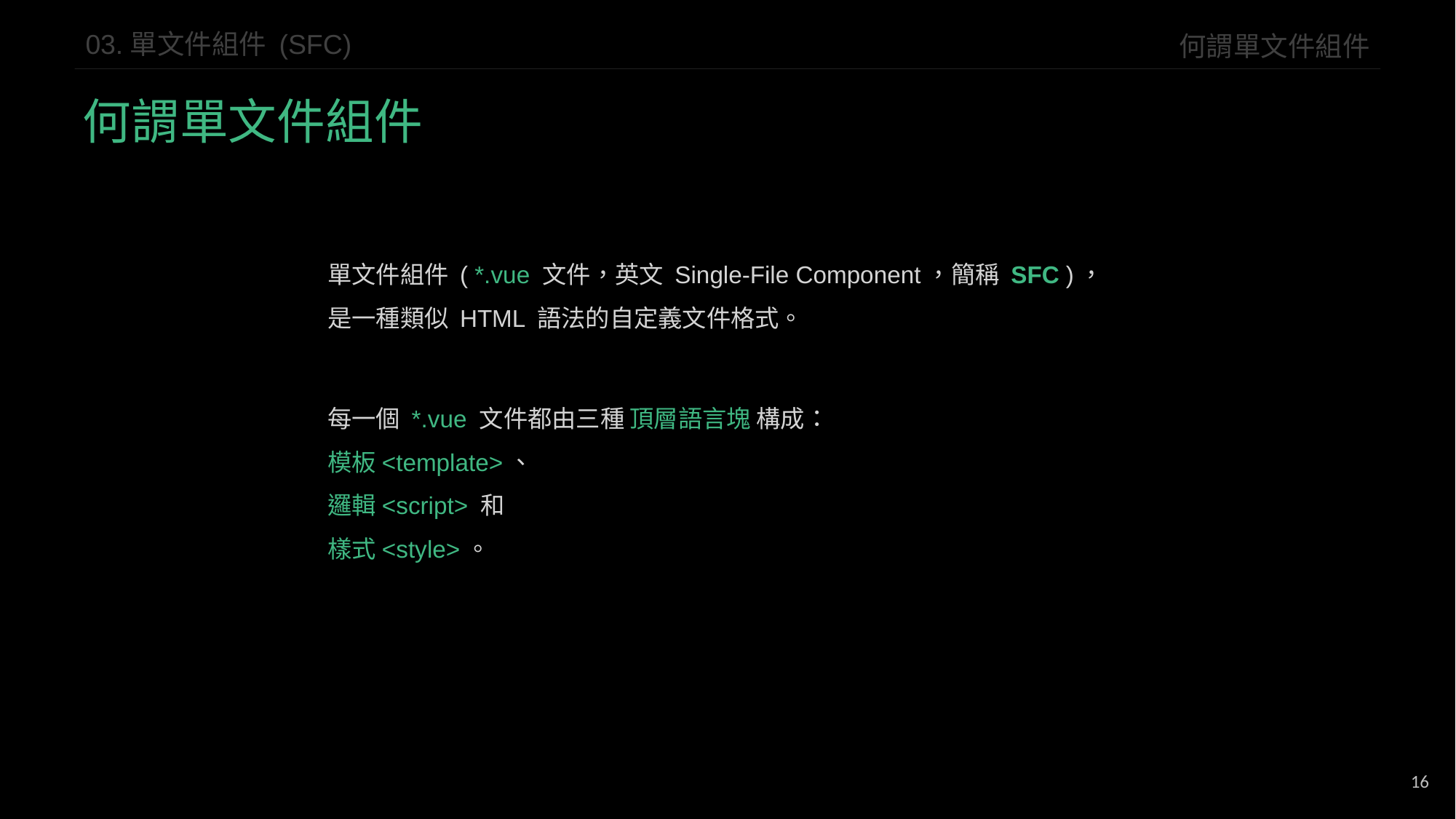

何謂單文件組件
03.單文件組件 (SFC)
何謂單文件組件
單文件組件 ( *.vue 文件，英文 Single-File Component，簡稱 SFC )，
是一種類似 HTML 語法的自定義文件格式。
每一個 *.vue 文件都由三種 頂層語言塊 構成：
模板<template>、
邏輯<script> 和
樣式<style>。
16